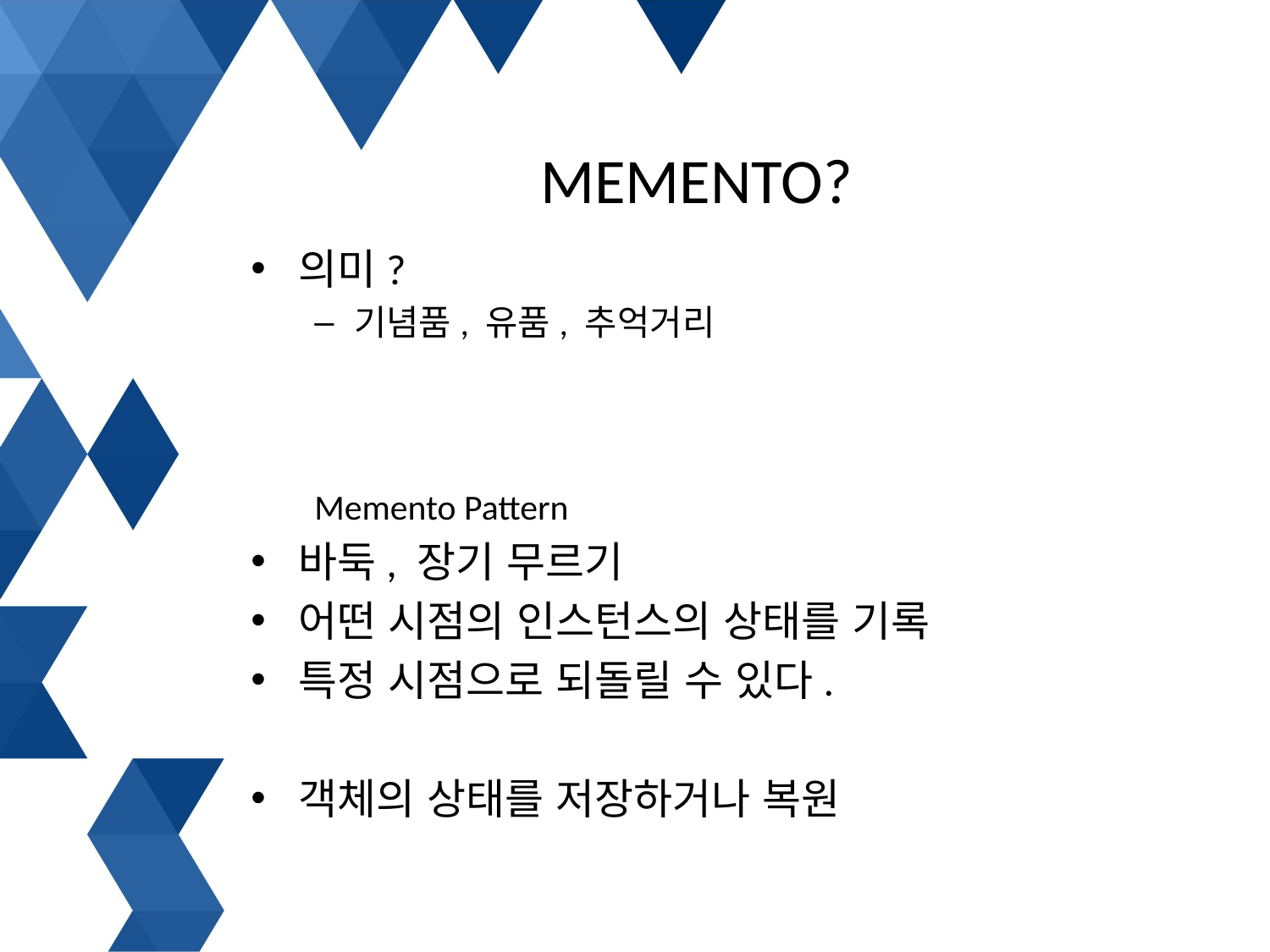

# Memento?
의미?
기념품, 유품, 추억거리

Memento Pattern
바둑, 장기 무르기
어떤 시점의 인스턴스의 상태를 기록
특정 시점으로 되돌릴 수 있다.

객체의 상태를 저장하거나 복원